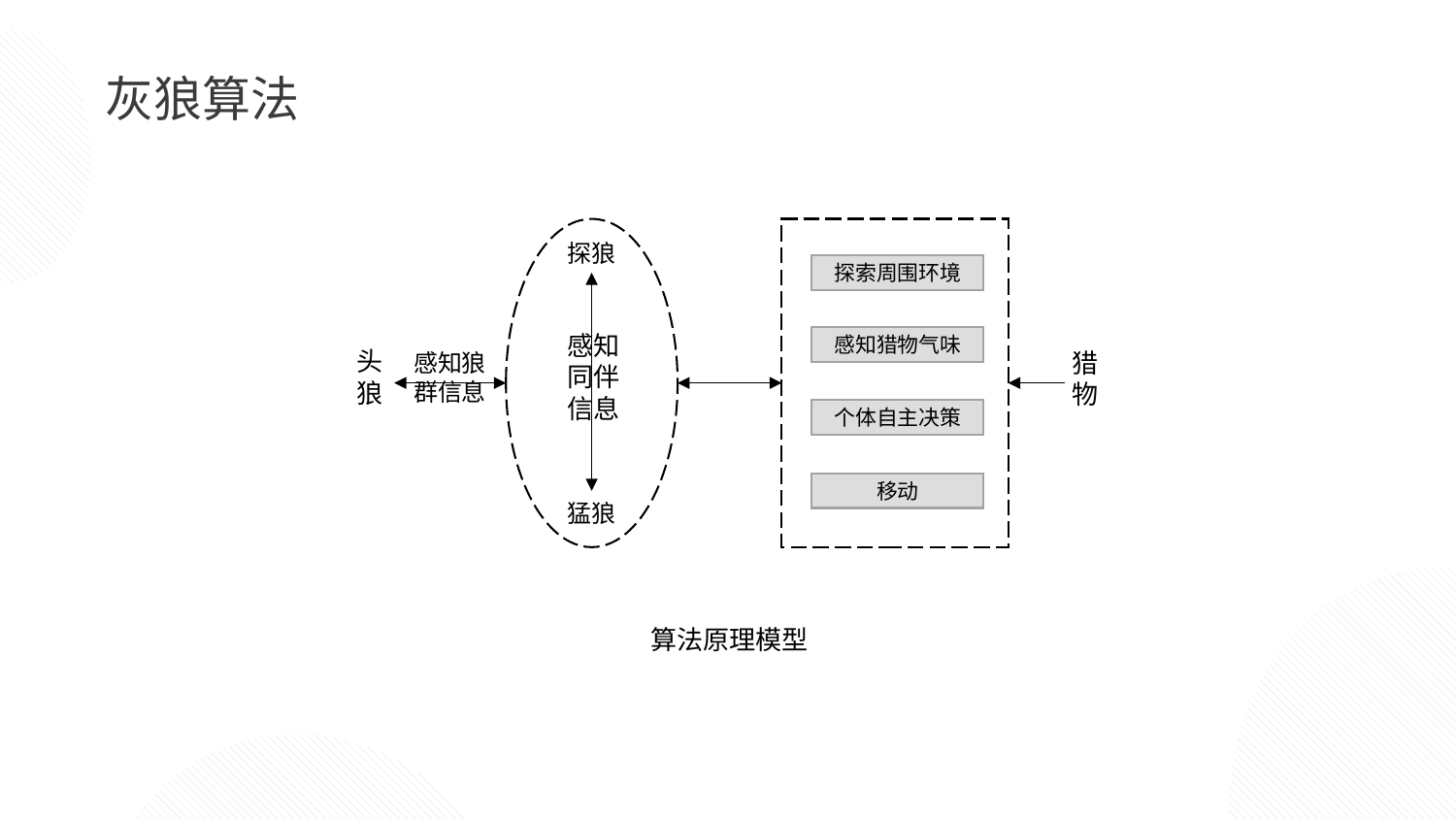

灰狼算法

探索周围环境
感知猎物气味
个体自主决策
移动

探狼
感知
同伴
信息
头
狼
猎
物
感知狼
群信息
猛狼
算法原理模型